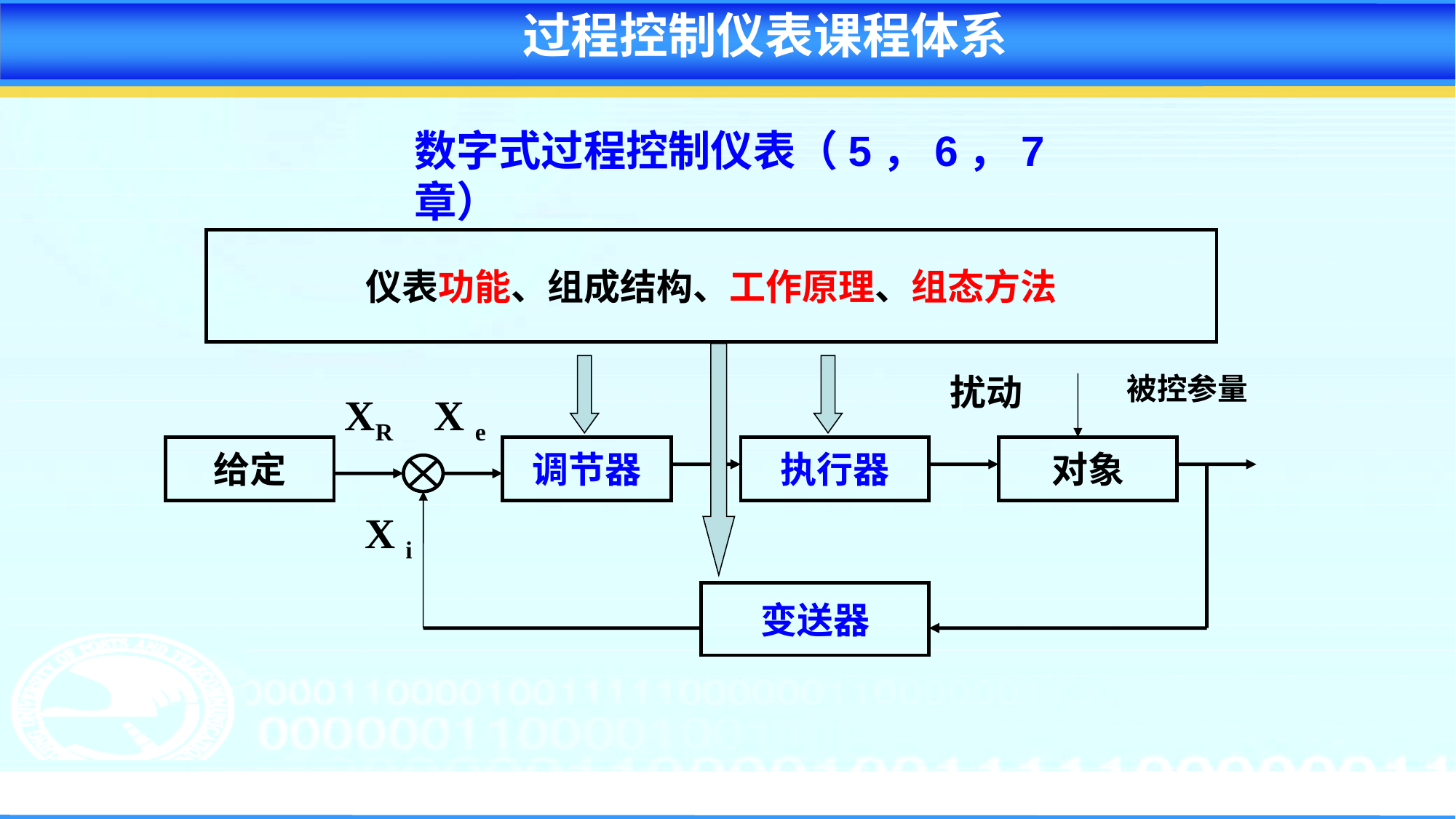

过程控制仪表课程体系
数字式过程控制仪表（5，6，7章）
仪表功能、组成结构、工作原理、组态方法

扰动

XR
X e
给定
调节器
执行器
对象

X i
变送器

被控参量